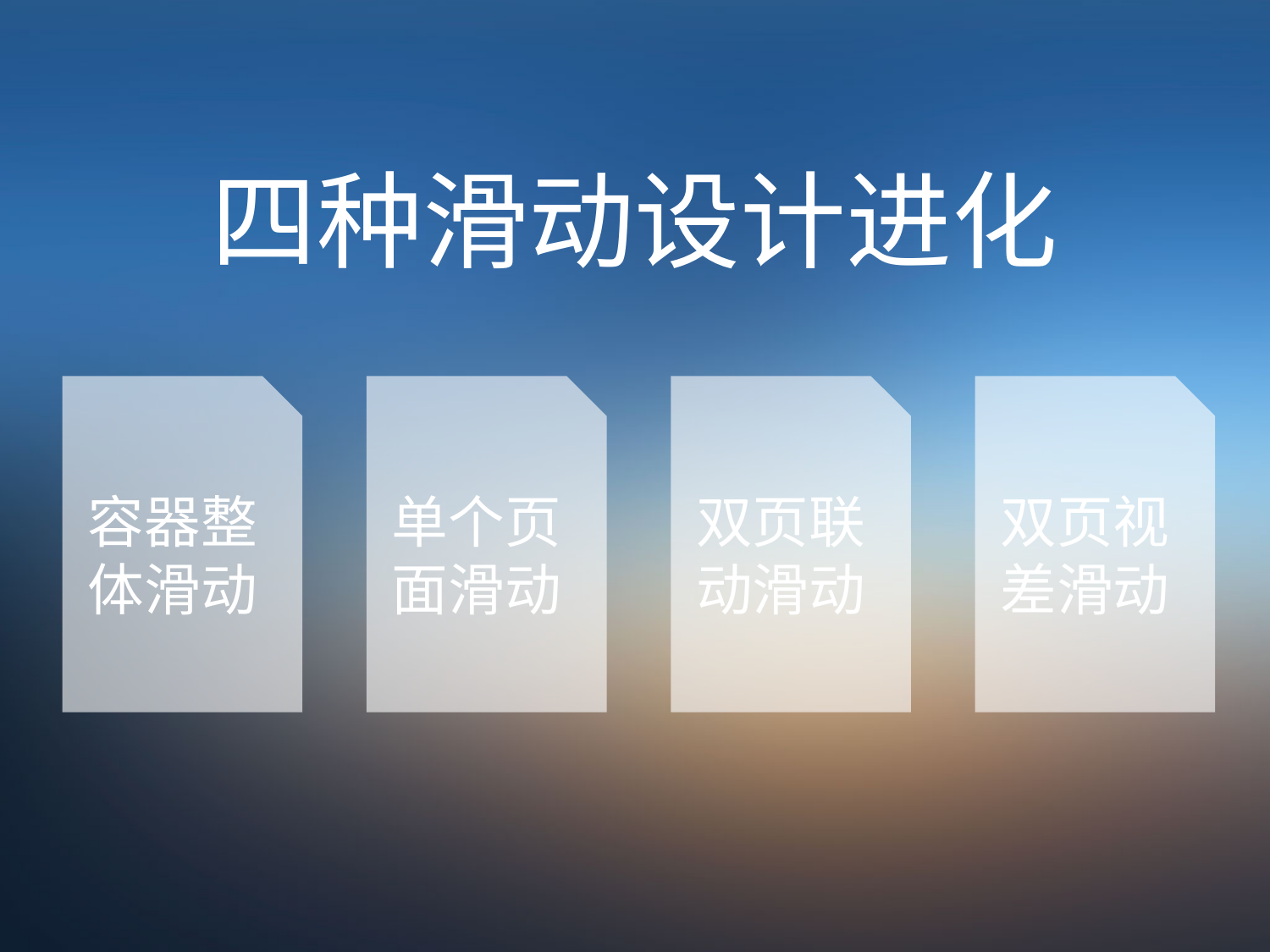

# 四种滑动设计进化
容器整体滑动
单个页面滑动
双页联动滑动
双页视差滑动